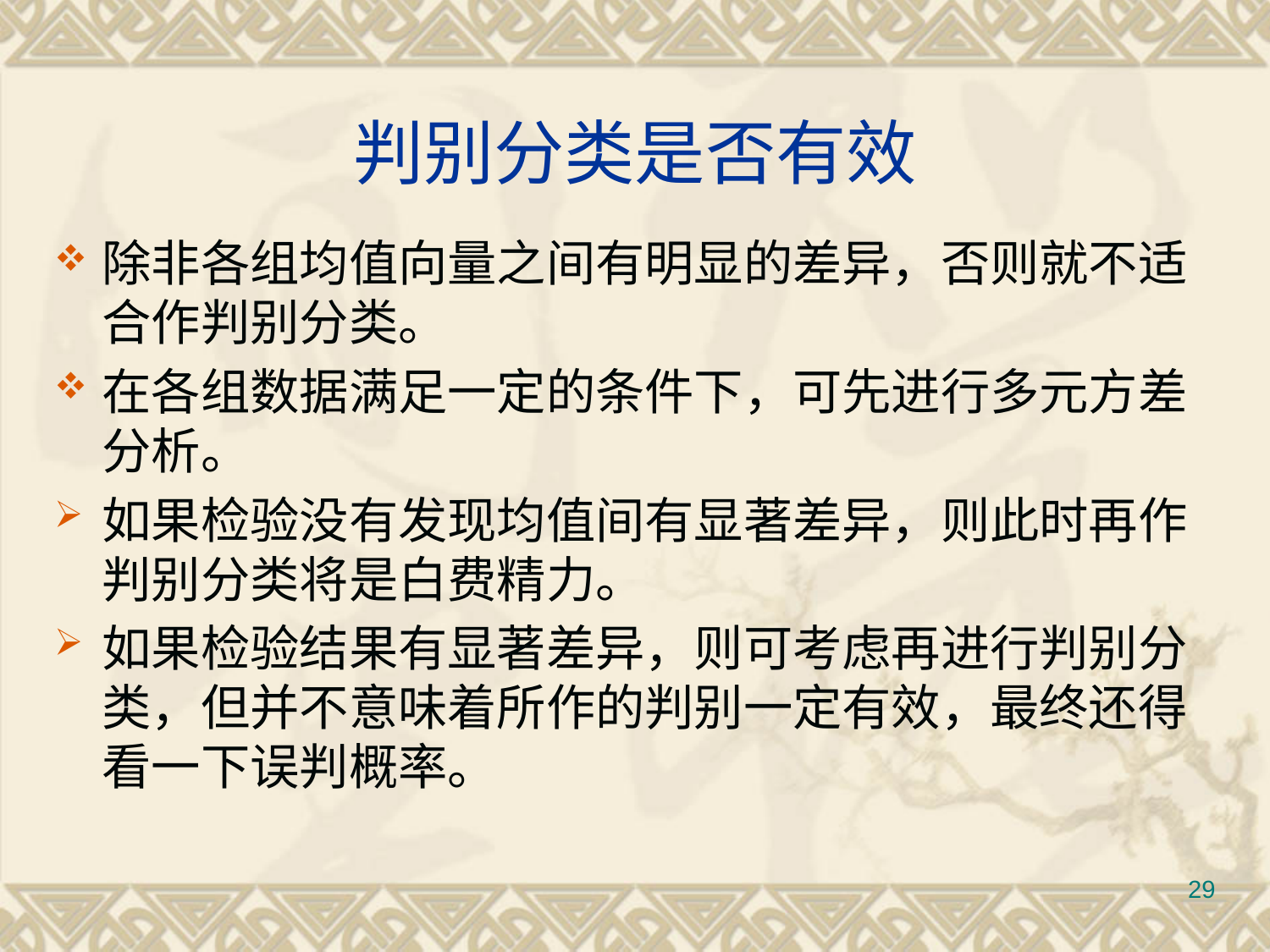

# 判别分类是否有效
除非各组均值向量之间有明显的差异，否则就不适合作判别分类。
在各组数据满足一定的条件下，可先进行多元方差分析。
如果检验没有发现均值间有显著差异，则此时再作判别分类将是白费精力。
如果检验结果有显著差异，则可考虑再进行判别分类，但并不意味着所作的判别一定有效，最终还得看一下误判概率。
29